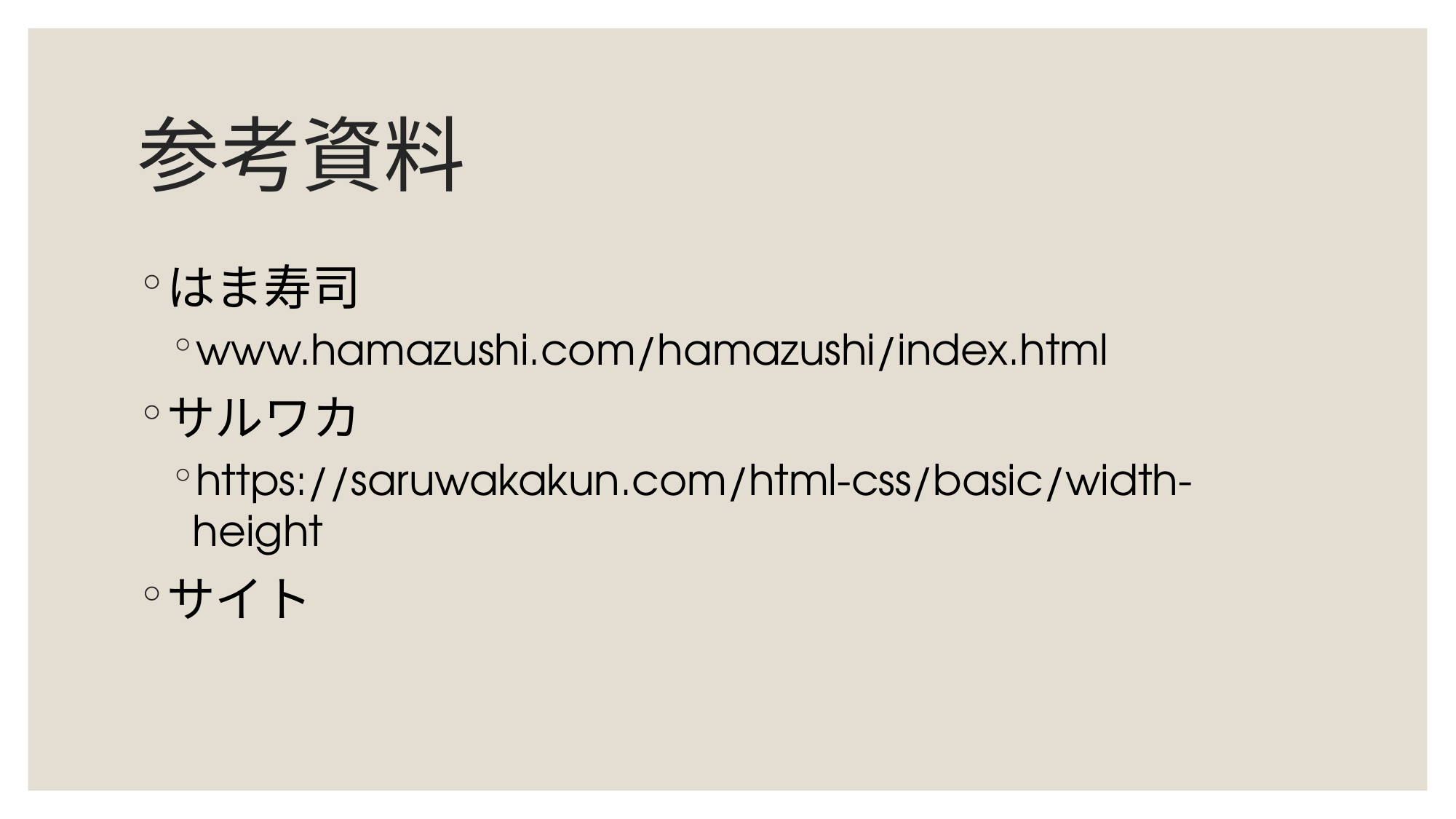

# 参考資料
はま寿司
www.hamazushi.com/hamazushi/index.html
サルワカ
https://saruwakakun.com/html-css/basic/width-height
サイト